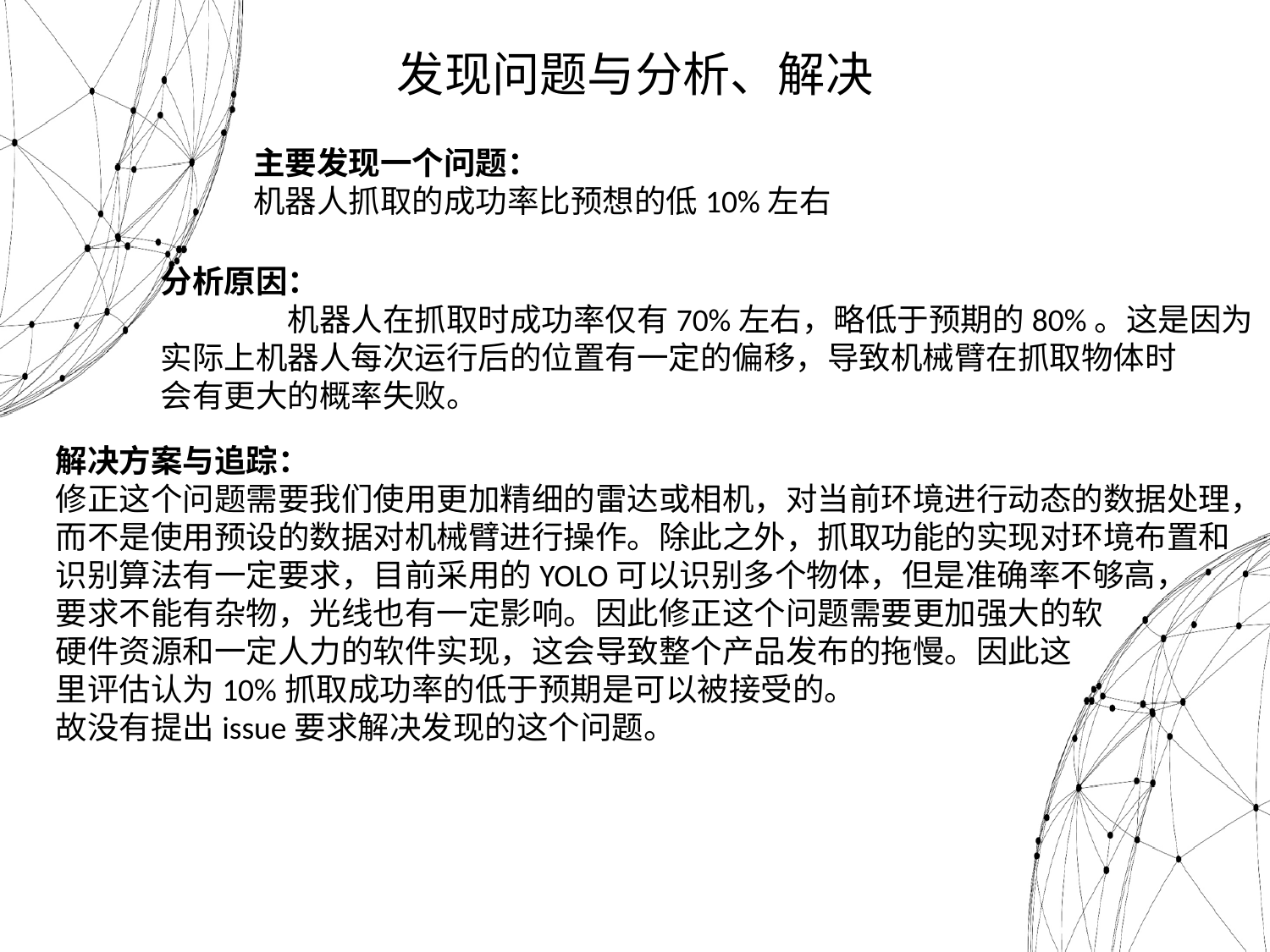

发现问题与分析、解决
主要发现一个问题：
机器人抓取的成功率比预想的低10%左右
分析原因：
	机器人在抓取时成功率仅有70%左右，略低于预期的80%。这是因为
实际上机器人每次运行后的位置有一定的偏移，导致机械臂在抓取物体时
会有更大的概率失败。

解决方案与追踪：
修正这个问题需要我们使用更加精细的雷达或相机，对当前环境进行动态的数据处理，
而不是使用预设的数据对机械臂进行操作。除此之外，抓取功能的实现对环境布置和
识别算法有一定要求，目前采用的YOLO可以识别多个物体，但是准确率不够高，
要求不能有杂物，光线也有一定影响。因此修正这个问题需要更加强大的软
硬件资源和一定人力的软件实现，这会导致整个产品发布的拖慢。因此这
里评估认为10%抓取成功率的低于预期是可以被接受的。
故没有提出issue要求解决发现的这个问题。